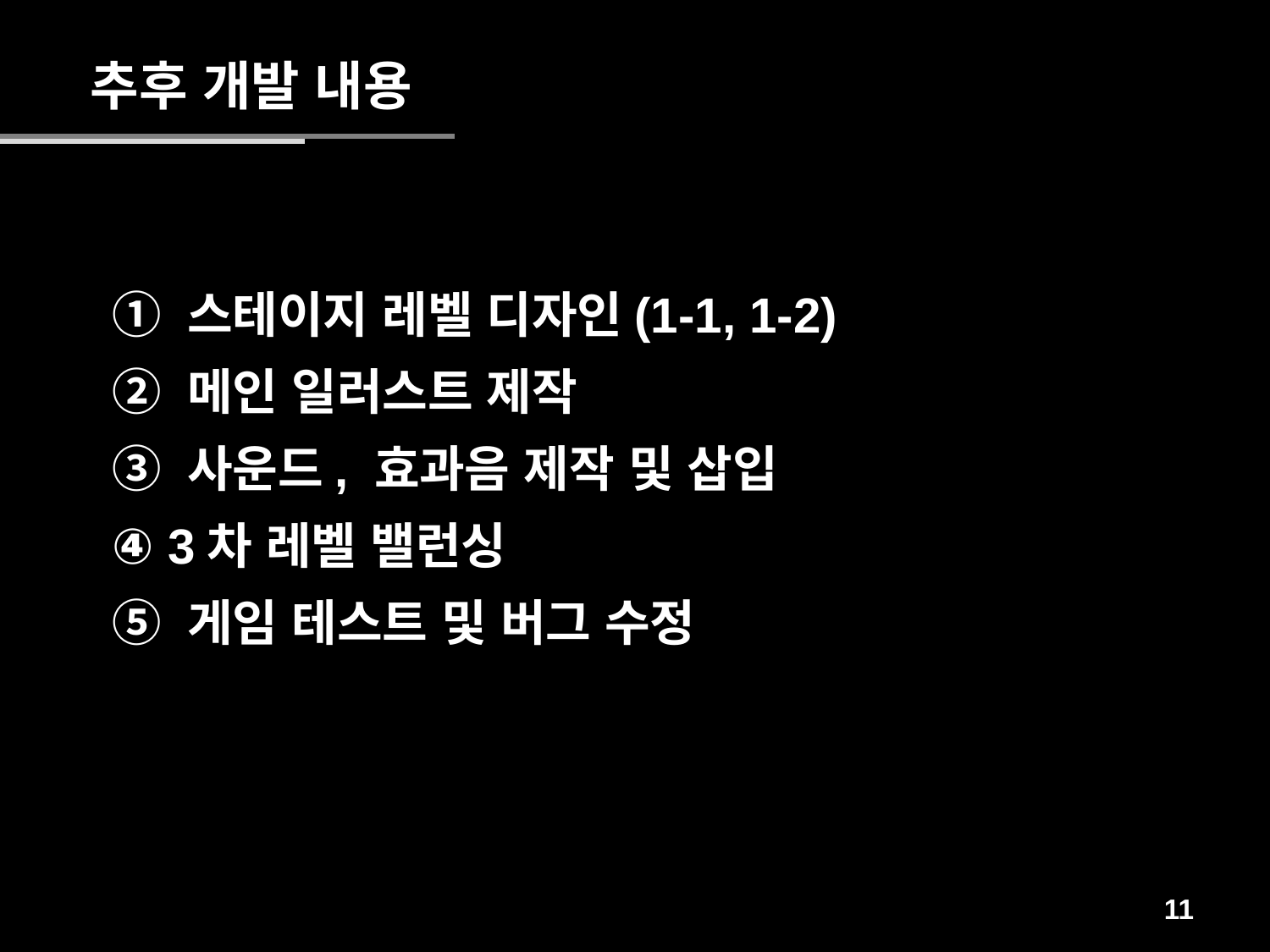

추후 개발 내용
① 스테이지 레벨 디자인(1-1, 1-2)
② 메인 일러스트 제작
③ 사운드, 효과음 제작 및 삽입
④ 3차 레벨 밸런싱
⑤ 게임 테스트 및 버그 수정
11